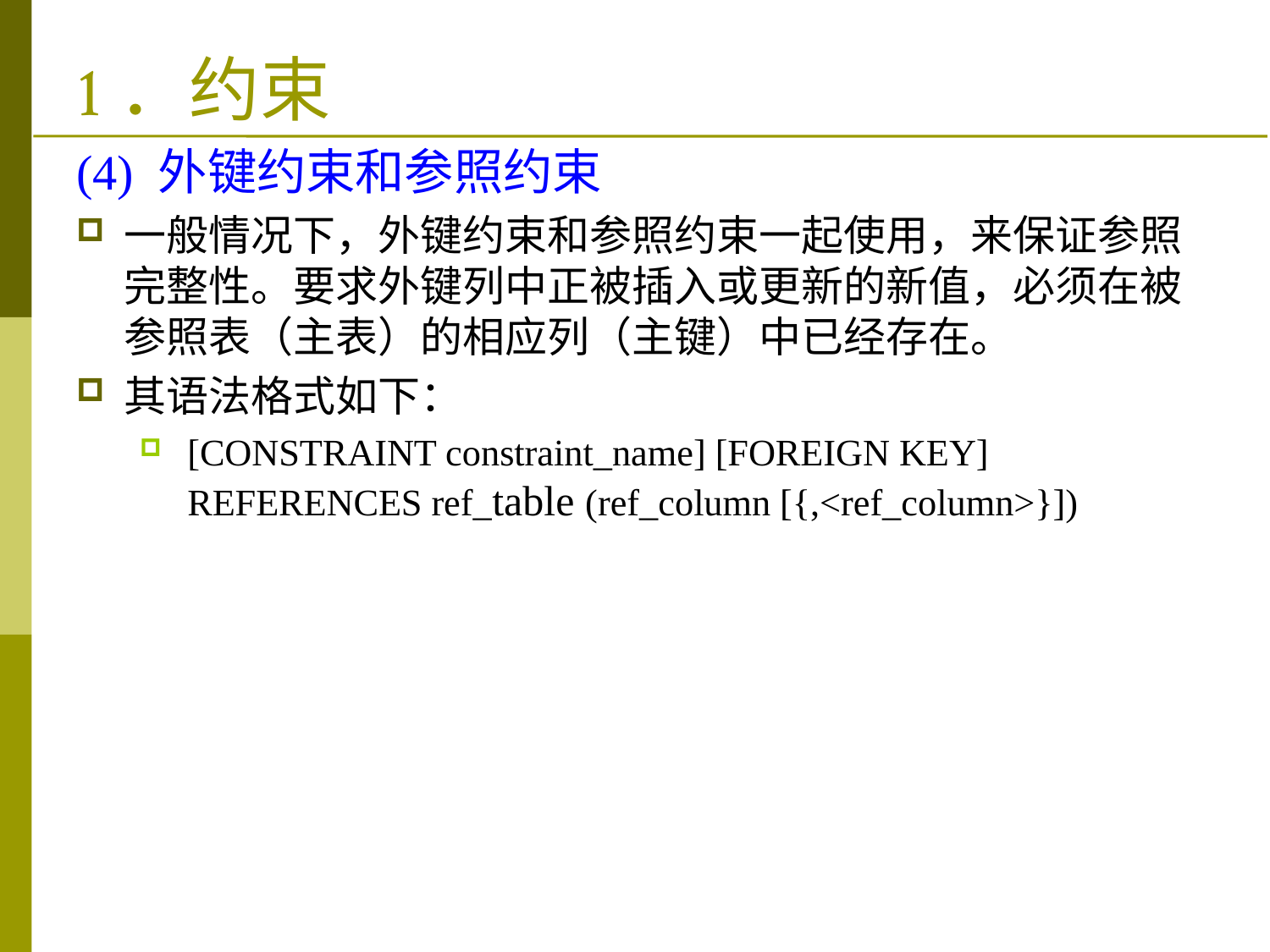

# 1．约束
(4) 外键约束和参照约束
一般情况下，外键约束和参照约束一起使用，来保证参照完整性。要求外键列中正被插入或更新的新值，必须在被参照表（主表）的相应列（主键）中已经存在。
其语法格式如下：
[CONSTRAINT constraint_name] [FOREIGN KEY] REFERENCES ref_table (ref_column [{,<ref_column>}])